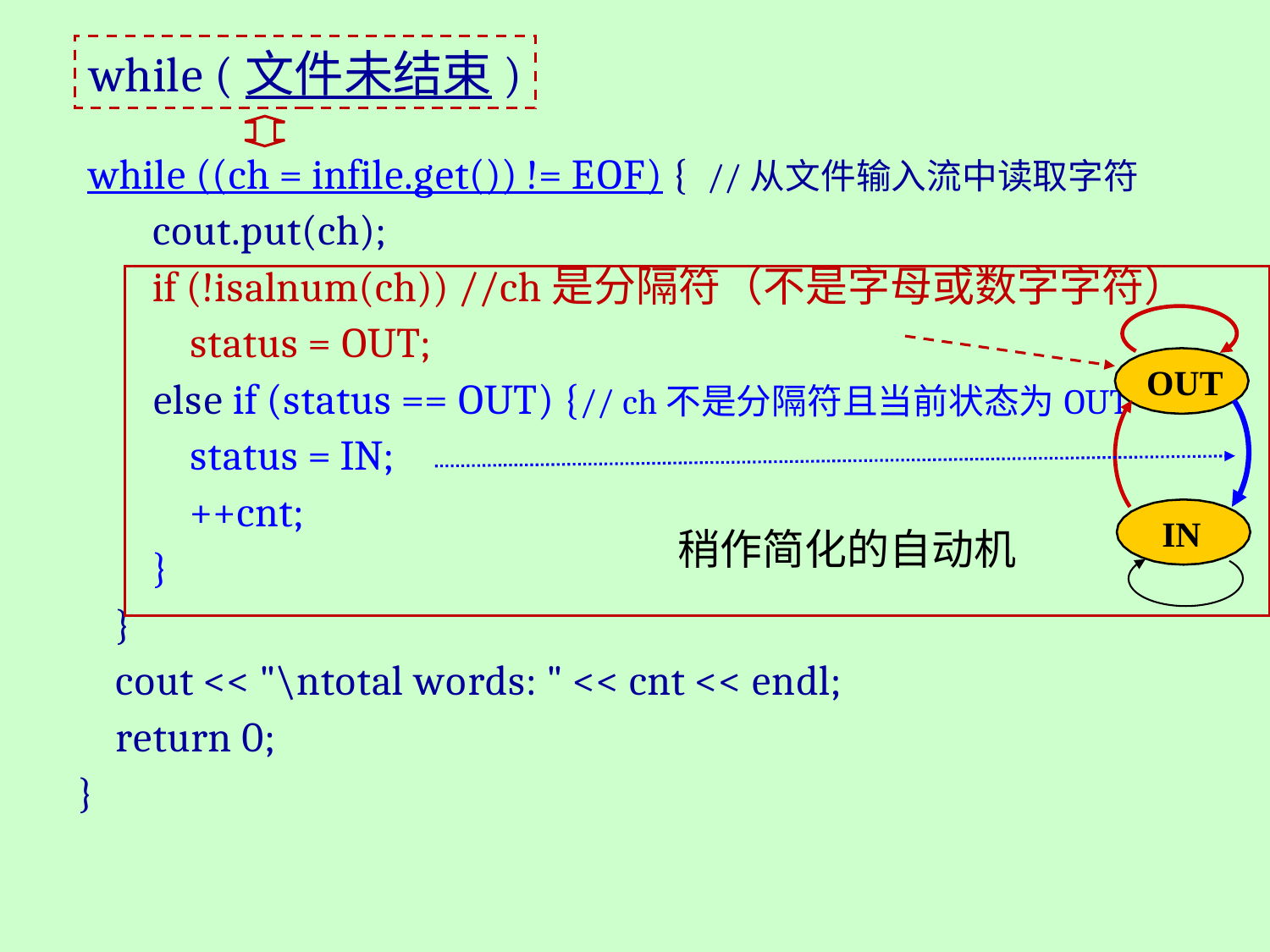

while (文件未结束)

 while ((ch = infile.get()) != EOF) {  //从文件输入流中读取字符
        cout.put(ch);
        if (!isalnum(ch)) //ch是分隔符（不是字母或数字字符）
            status = OUT;
        else if (status == OUT) {// ch不是分隔符且当前状态为OUT
            status = IN;
            ++cnt;
        }
    }
    cout << "\ntotal words: " << cnt << endl;
    return 0;
}

OUT

IN

稍作简化的自动机
117